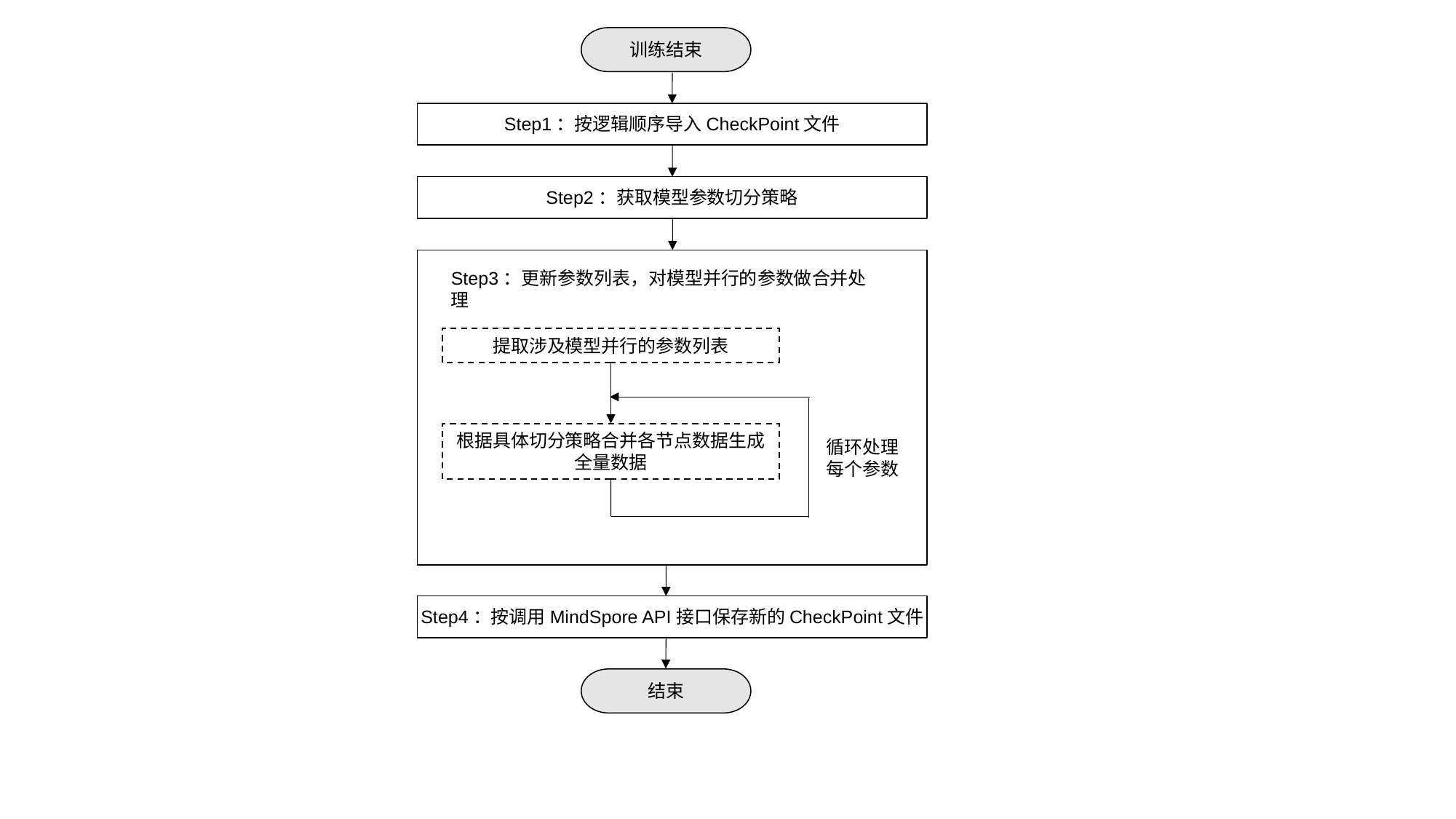

训练结束
Step1：按逻辑顺序导入CheckPoint文件
Step2：获取模型参数切分策略

Step3：更新参数列表，对模型并行的参数做合并处理
提取涉及模型并行的参数列表
根据具体切分策略合并各节点数据生成全量数据
循环处理每个参数
Step4：按调用MindSpore API接口保存新的CheckPoint文件
结束